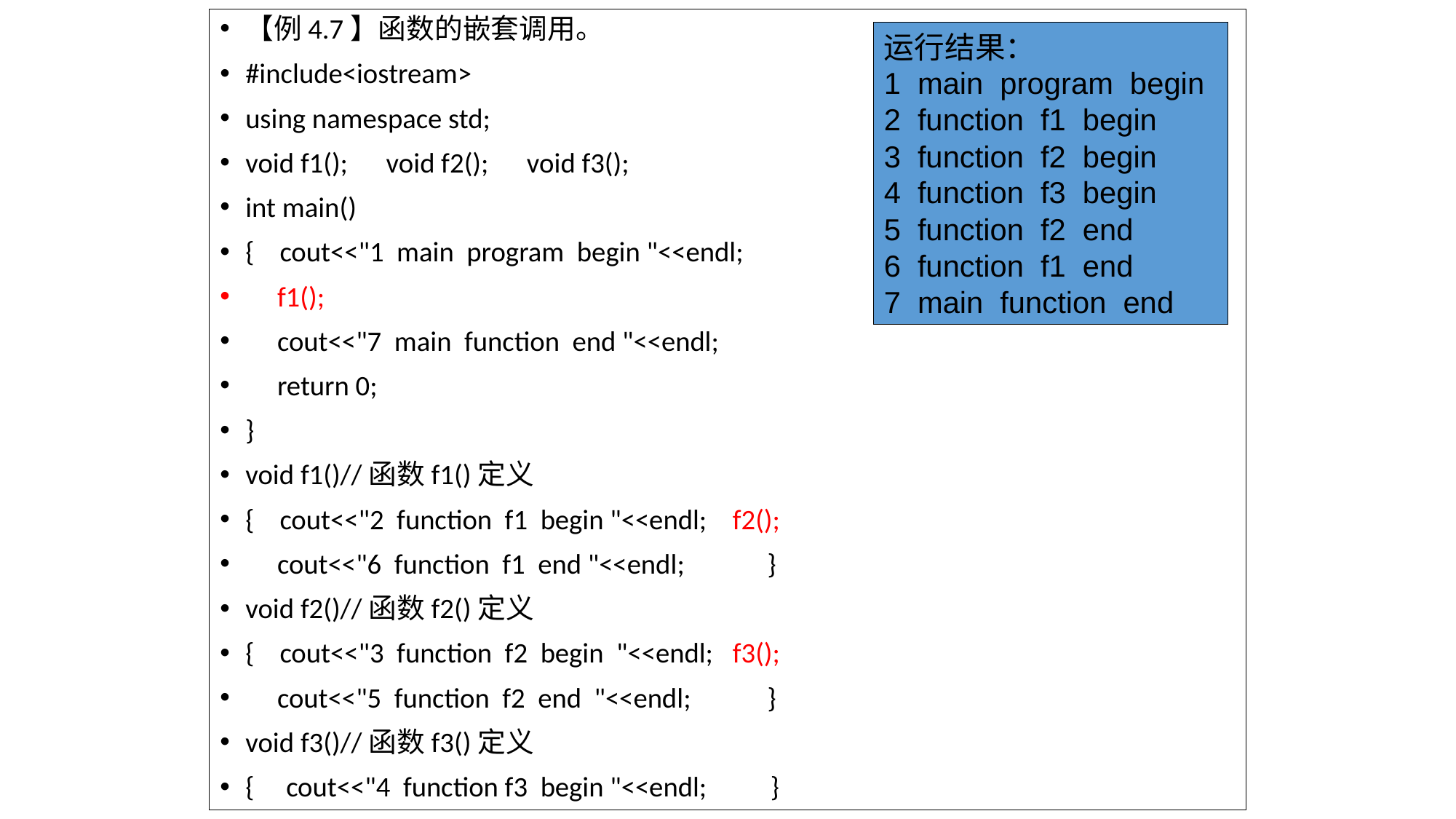

【例4.7】函数的嵌套调用。
#include<iostream>
using namespace std;
void f1();      void f2();      void f3();
int main()
{    cout<<"1  main  program  begin "<<endl;
     f1();
     cout<<"7  main  function  end "<<endl;
     return 0;
}
void f1()//函数f1()定义
{    cout<<"2  function  f1  begin "<<endl;    f2();
     cout<<"6  function  f1  end "<<endl;             }
void f2()//函数f2()定义
{    cout<<"3  function  f2  begin  "<<endl;   f3();
     cout<<"5  function  f2  end  "<<endl;            }
void f3()//函数f3()定义
{     cout<<"4  function f3  begin "<<endl;          }
运行结果：
1  main  program  begin
2  function  f1  begin
3  function  f2  begin
4  function  f3  begin
5  function  f2  end
6  function  f1  end
7  main  function  end